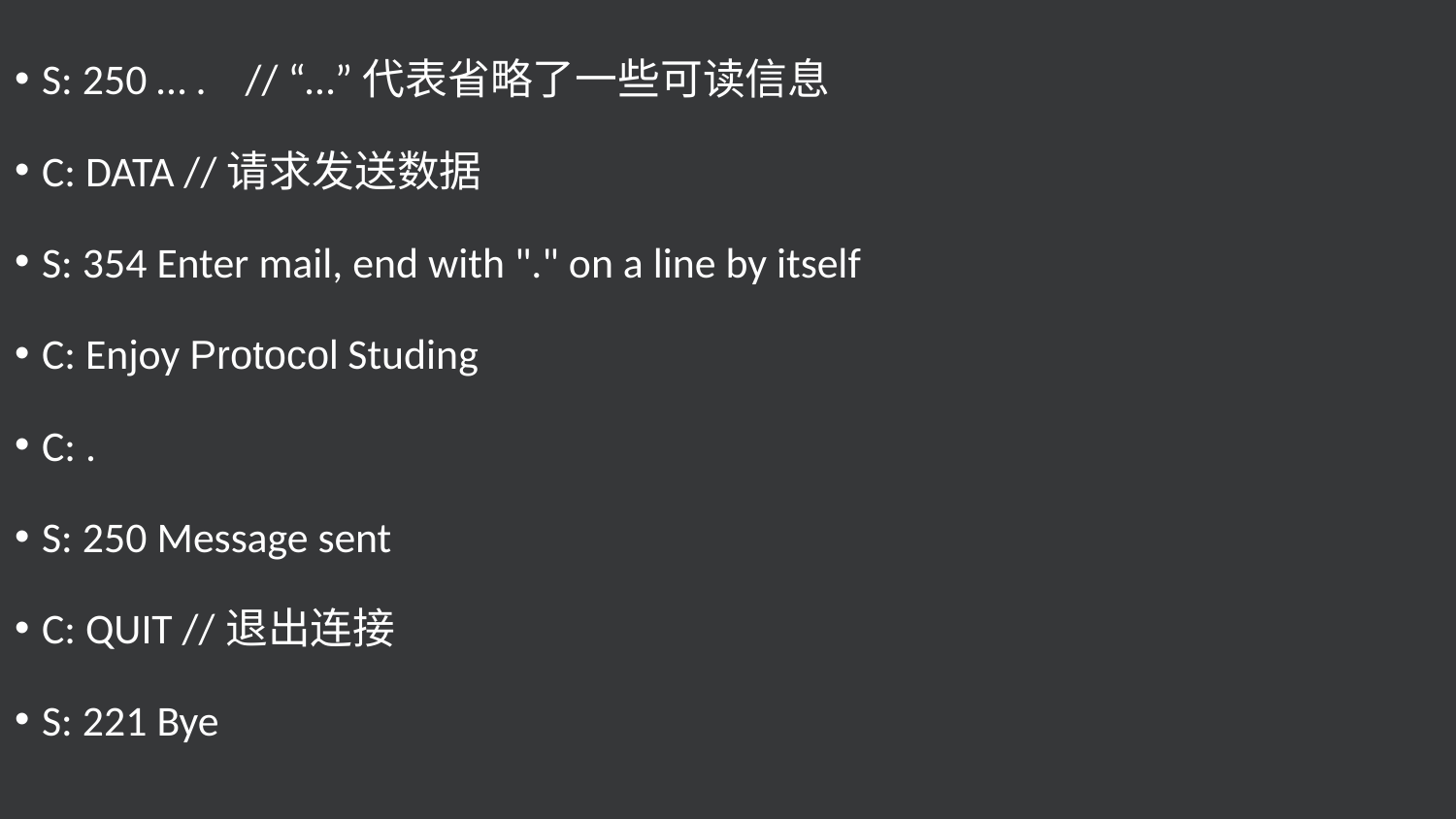

S: 250 … .    // “…”代表省略了一些可读信息
C: DATA //请求发送数据
S: 354 Enter mail, end with "." on a line by itself
C: Enjoy Protocol Studing
C: .
S: 250 Message sent
C: QUIT //退出连接
S: 221 Bye